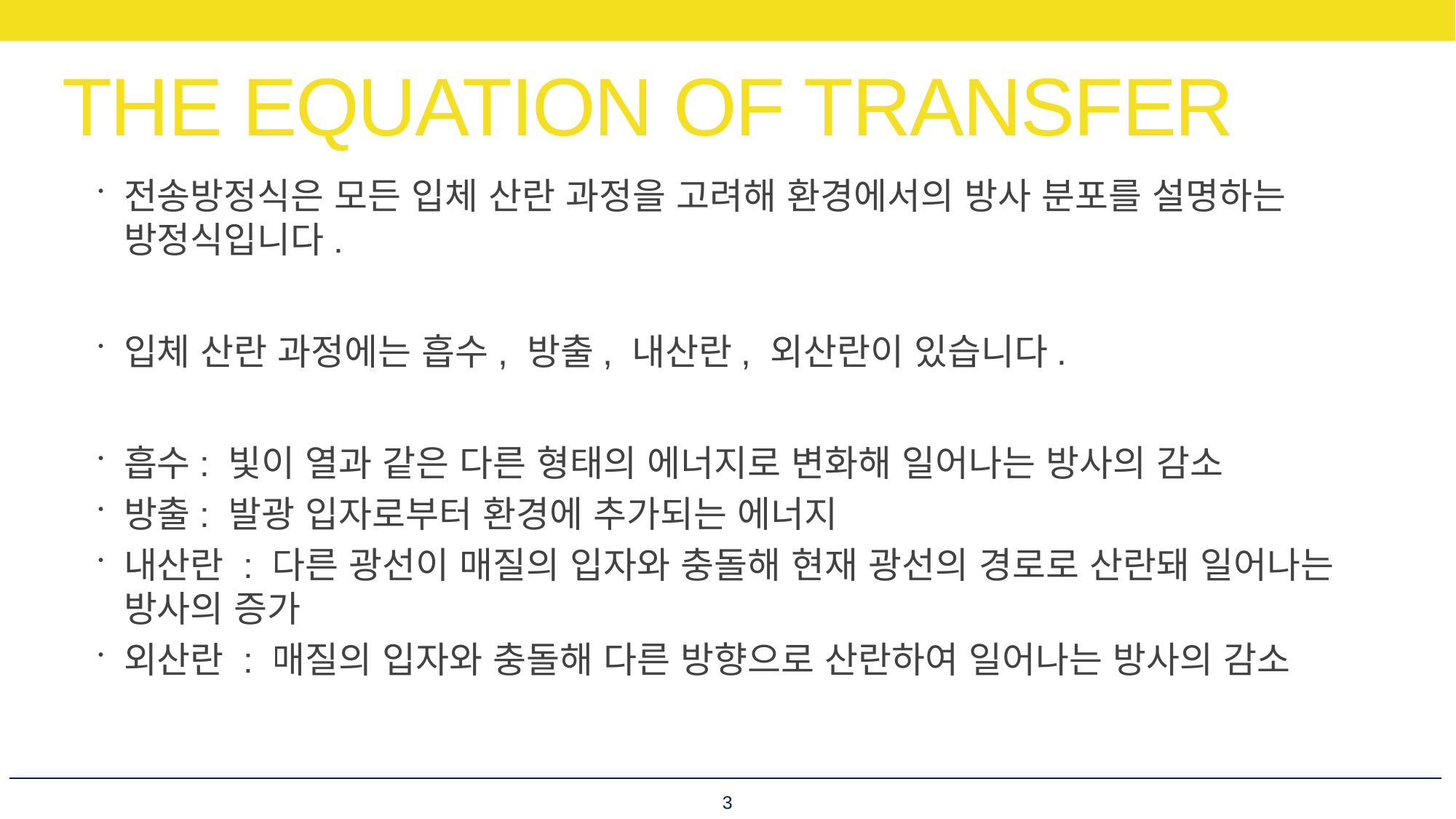

# THE EQUATION OF TRANSFER
전송방정식은 모든 입체 산란 과정을 고려해 환경에서의 방사 분포를 설명하는 방정식입니다.

입체 산란 과정에는 흡수, 방출, 내산란, 외산란이 있습니다.

흡수: 빛이 열과 같은 다른 형태의 에너지로 변화해 일어나는 방사의 감소
방출: 발광 입자로부터 환경에 추가되는 에너지
내산란 : 다른 광선이 매질의 입자와 충돌해 현재 광선의 경로로 산란돼 일어나는
방사의 증가
외산란 : 매질의 입자와 충돌해 다른 방향으로 산란하여 일어나는 방사의 감소

3